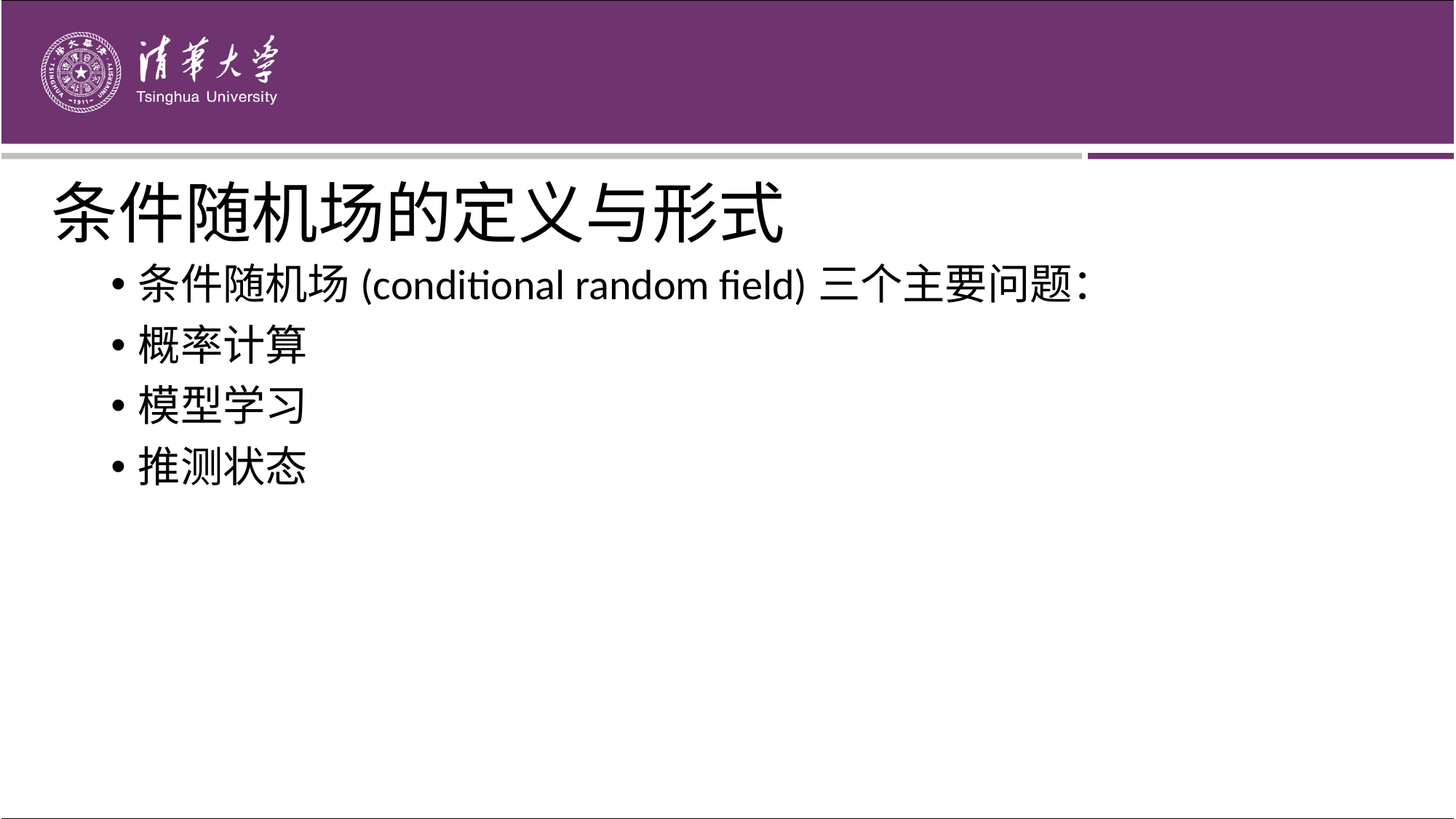

# 条件随机场的定义与形式
条件随机场(conditional random field)三个主要问题：
概率计算
模型学习
推测状态